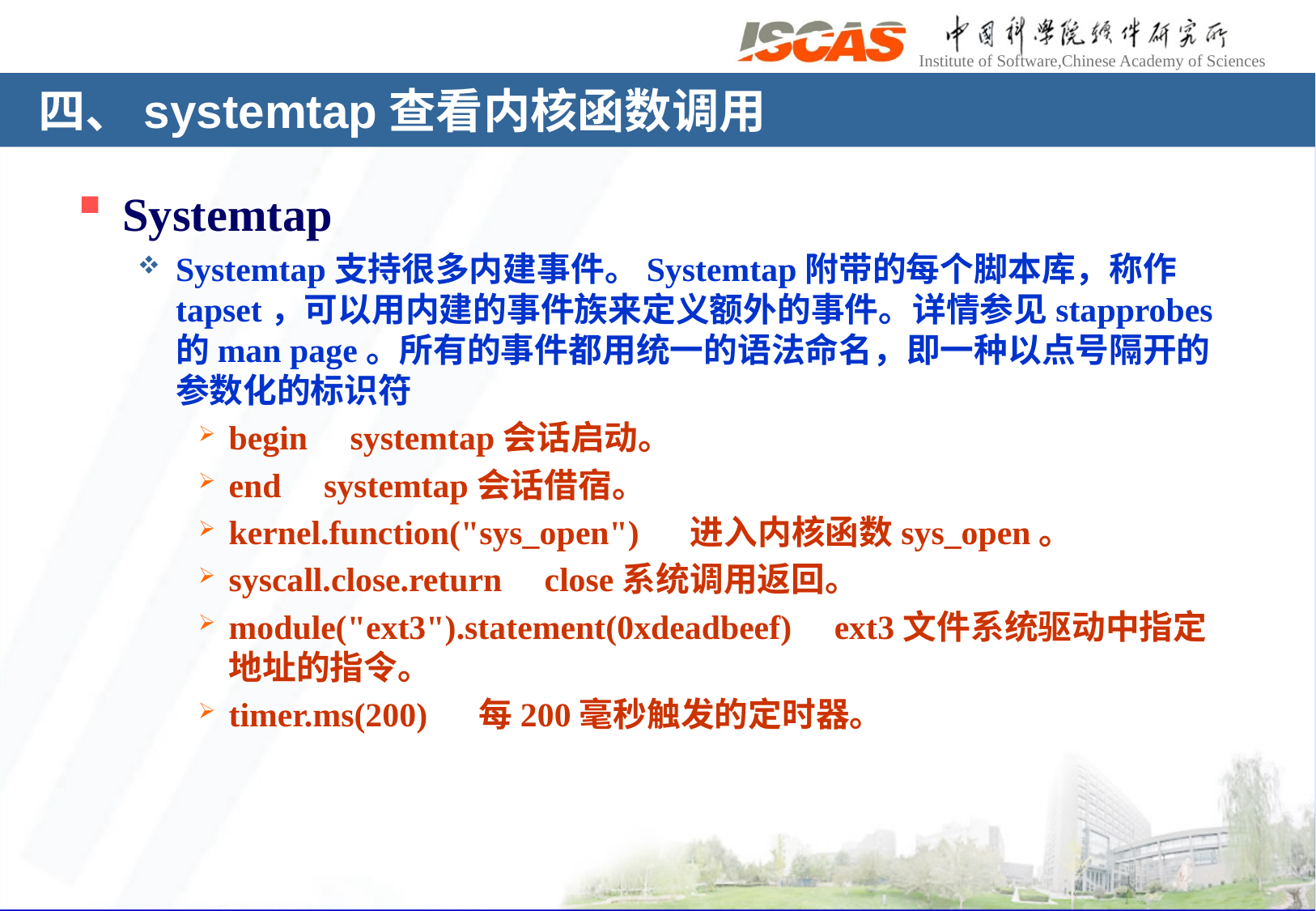

# 四、systemtap查看内核函数调用
Systemtap
Systemtap支持很多内建事件。Systemtap附带的每个脚本库，称作tapset，可以用内建的事件族来定义额外的事件。详情参见stapprobes的man page。所有的事件都用统一的语法命名，即一种以点号隔开的参数化的标识符
begin     systemtap会话启动。
end     systemtap会话借宿。
kernel.function("sys_open")     进入内核函数sys_open。
syscall.close.return     close系统调用返回。
module("ext3").statement(0xdeadbeef)     ext3文件系统驱动中指定地址的指令。
timer.ms(200)     每200毫秒触发的定时器。